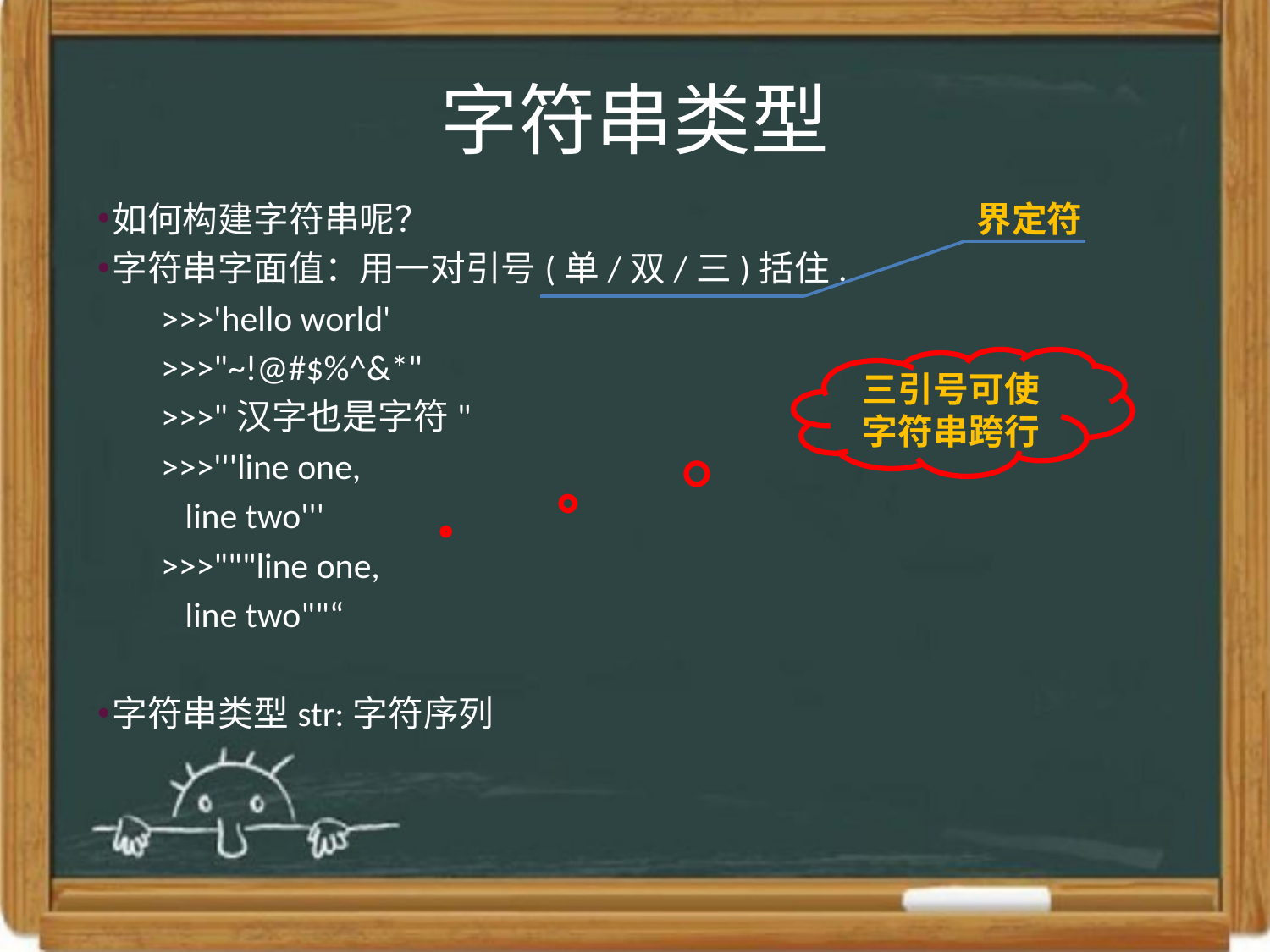

# 字符串类型
如何构建字符串呢？
字符串字面值：用一对引号(单/双/三)括住.
>>>'hello world'
>>>"~!@#$%^&*"
>>>"汉字也是字符"
>>>'''line one,
   line two'''
>>>"""line one,
   line two""“

字符串类型str:字符序列
界定符
三引号可使字符串跨行